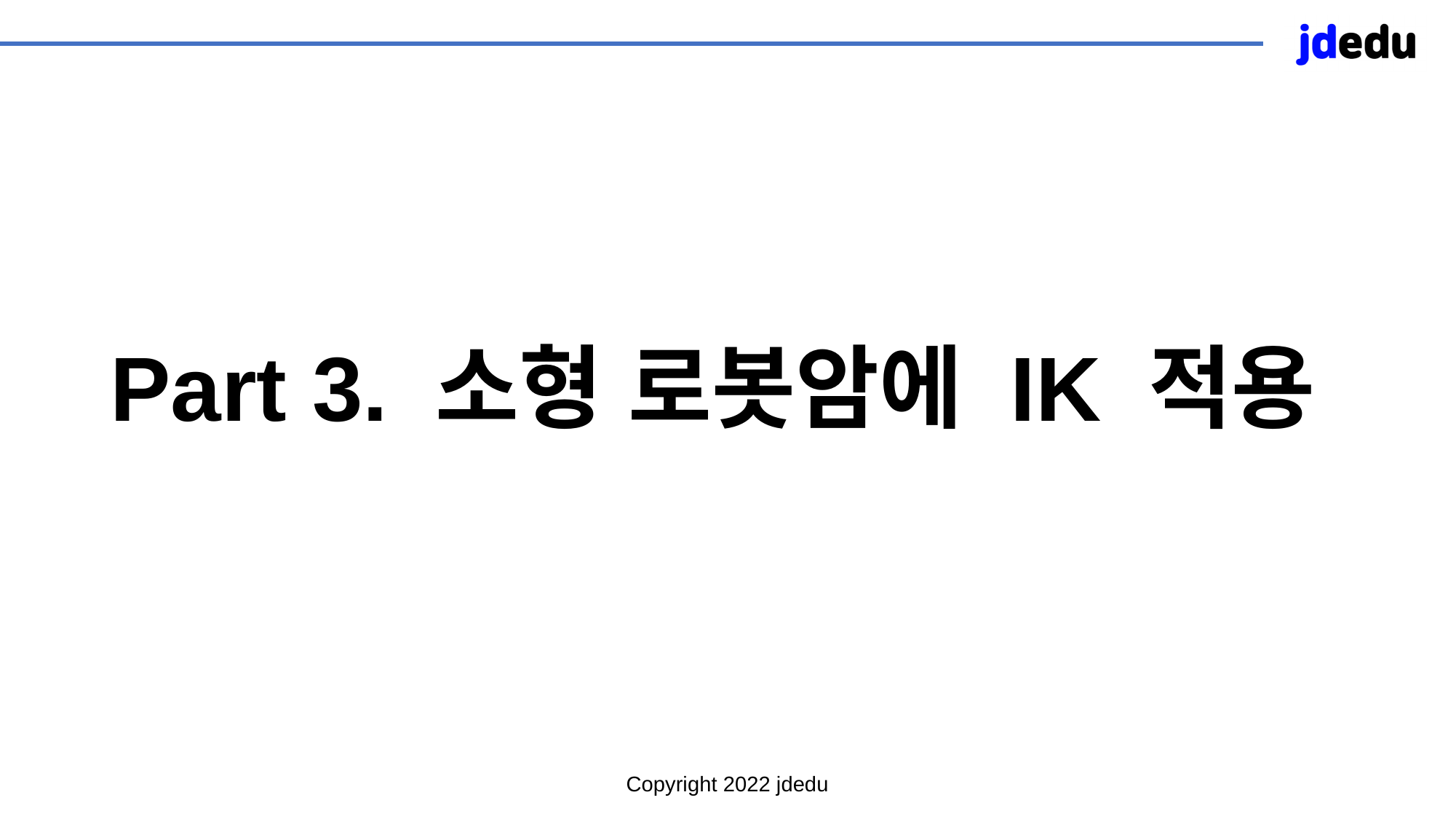

# Part 3. 소형 로봇암에 IK 적용